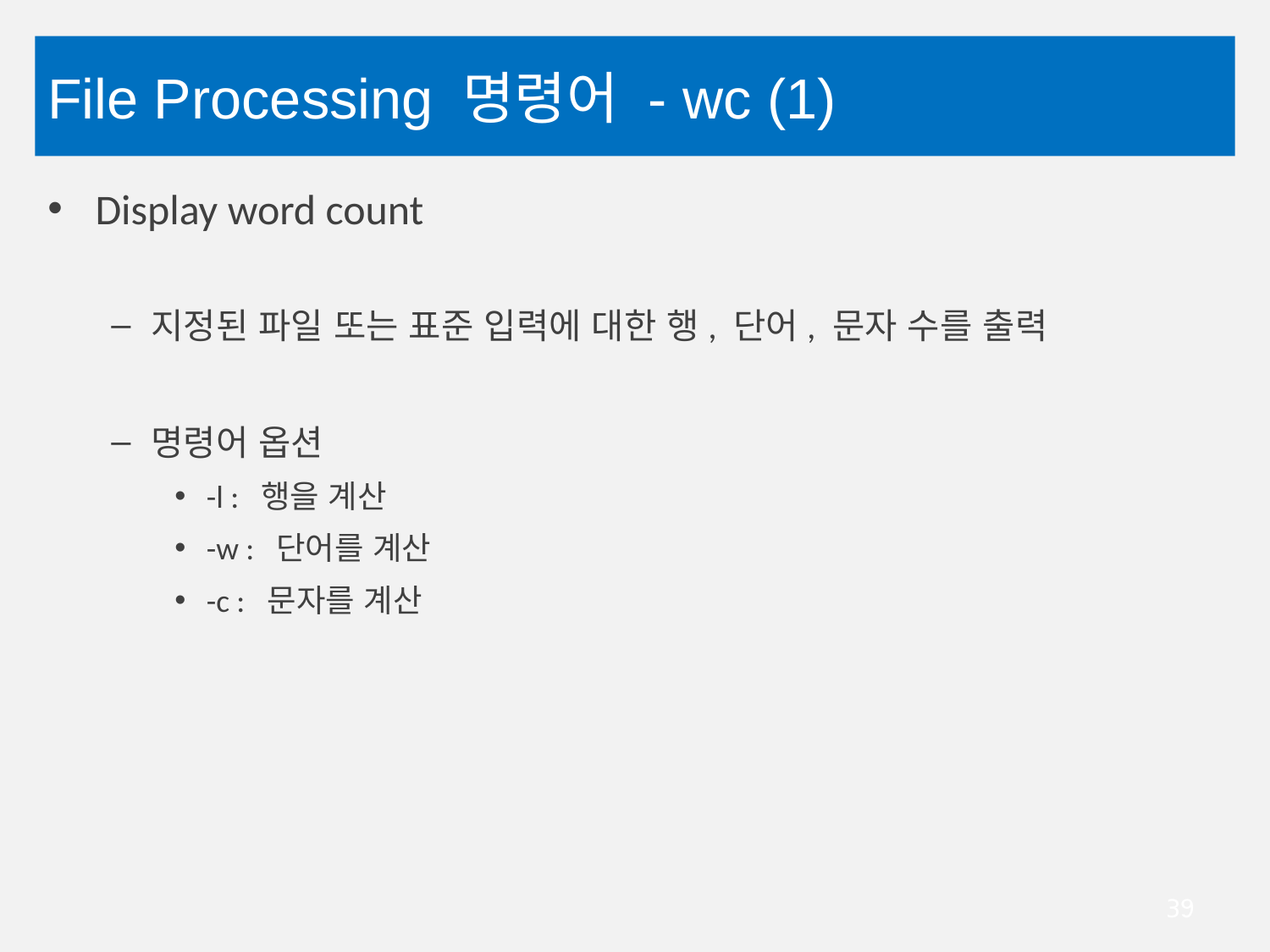

# File Processing 명령어 - wc (1)
Display word count

지정된 파일 또는 표준 입력에 대한 행, 단어, 문자 수를 출력

명령어 옵션
-l :  행을 계산
-w :  단어를 계산
-c :  문자를 계산
39